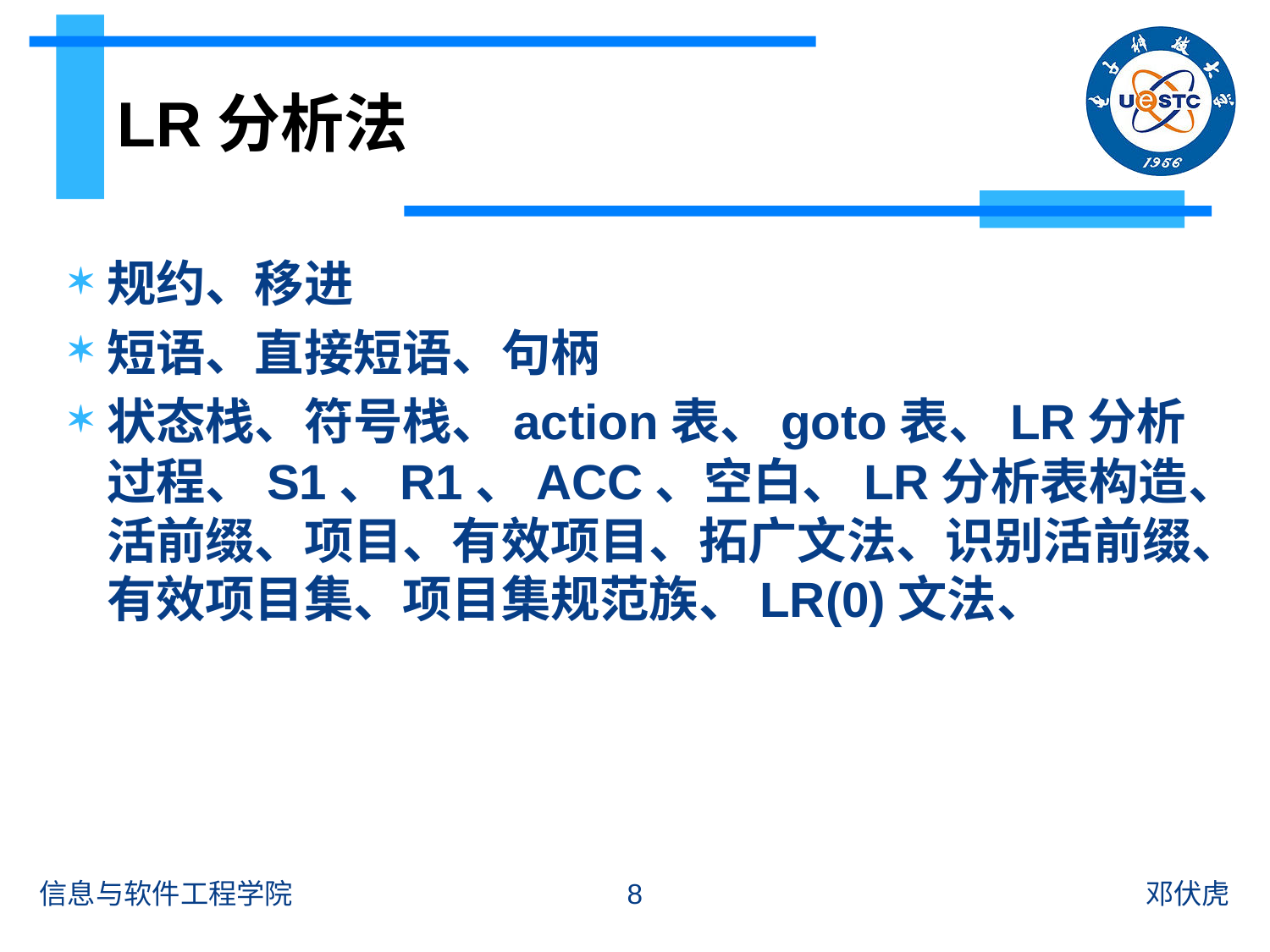

# LR分析法
规约、移进
短语、直接短语、句柄
状态栈、符号栈、action表、goto表、LR分析过程、S1、R1、ACC、空白、LR分析表构造、活前缀、项目、有效项目、拓广文法、识别活前缀、有效项目集、项目集规范族、LR(0)文法、
8
信息与软件工程学院
邓伏虎